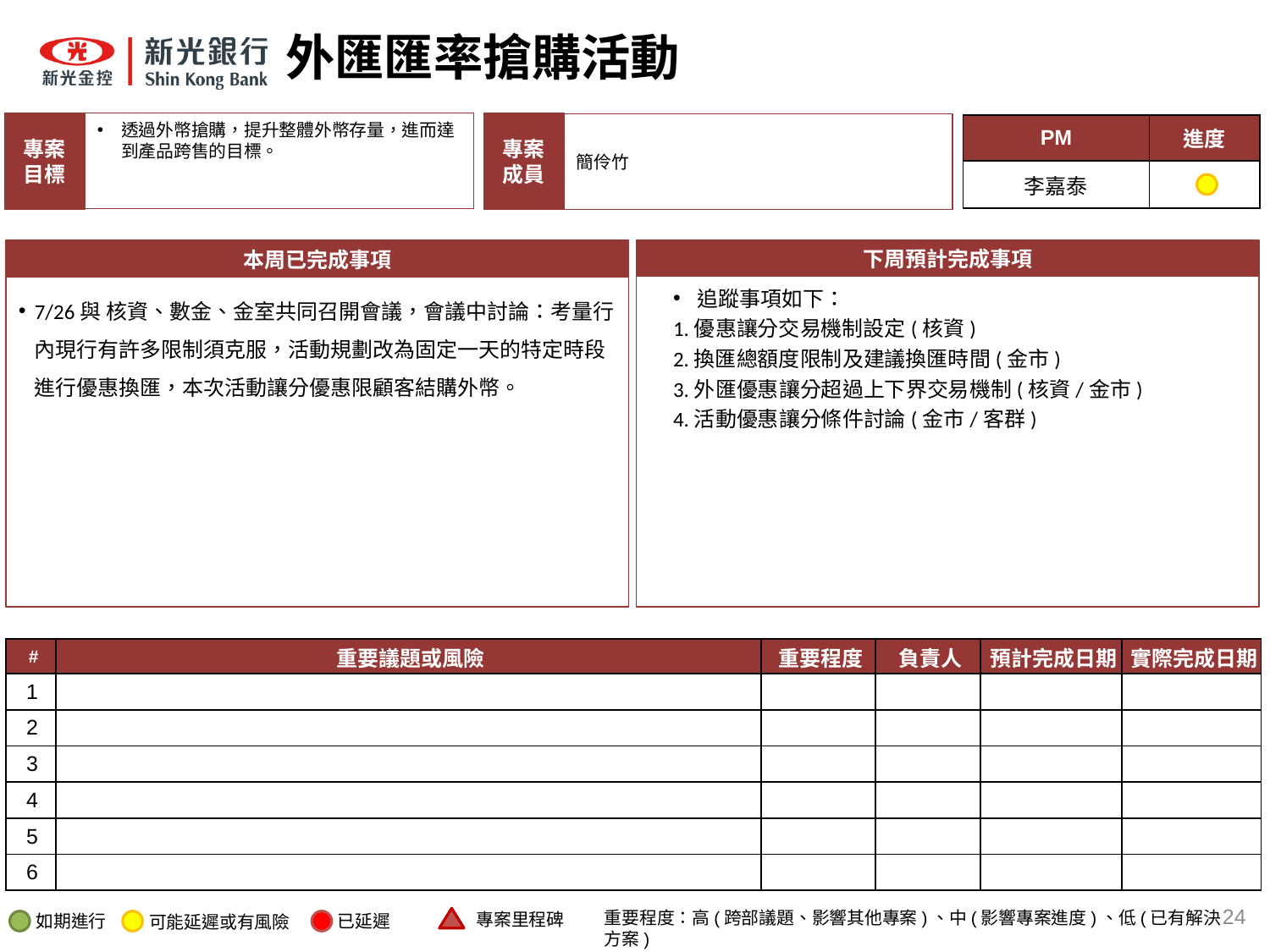

# 外匯匯率搶購活動
透過外幣搶購，提升整體外幣存量，進而達到產品跨售的目標。
專案
成員
專案
目標

簡伶竹
| PM | 進度 |
| --- | --- |
| 李嘉泰 |  |

本周已完成事項

下周預計完成事項
追蹤事項如下：
1.優惠讓分交易機制設定(核資)
2.換匯總額度限制及建議換匯時間(金市)
3.外匯優惠讓分超過上下界交易機制(核資/金市)
4.活動優惠讓分條件討論(金市/客群)

7/26與 核資、數金、金室共同召開會議，會議中討論：考量行內現行有許多限制須克服，活動規劃改為固定一天的特定時段進行優惠換匯，本次活動讓分優惠限顧客結購外幣。

| # | 重要議題或風險 | 重要程度 | 負責人 | 預計完成日期 | 實際完成日期 |
| --- | --- | --- | --- | --- | --- |
| 1 |  |  |  |  |  |
| 2 |  |  |  |  |  |
| 3 |  |  |  |  |  |
| 4 |  |  |  |  |  |
| 5 |  |  |  |  |  |
| 6 |  |  |  |  |  |
24
重要程度：高(跨部議題、影響其他專案)、中(影響專案進度)、低(已有解決方案)
專案里程碑

如期進行

已延遲

可能延遲或有風險